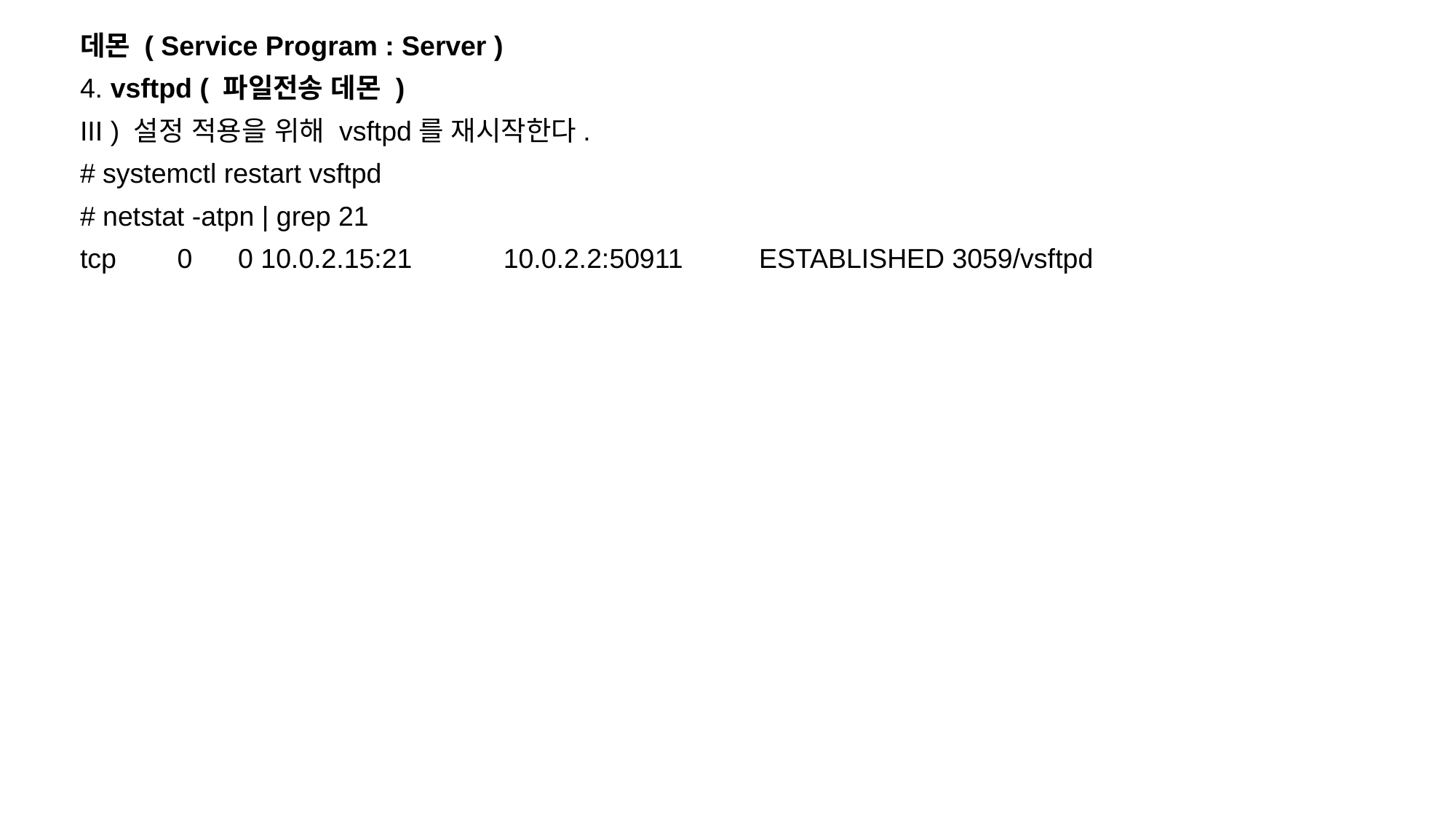

데몬 ( Service Program : Server )
4. vsftpd ( 파일전송 데몬 )
III ) 설정 적용을 위해 vsftpd를 재시작한다.
# systemctl restart vsftpd
# netstat -atpn | grep 21
tcp        0      0 10.0.2.15:21            10.0.2.2:50911          ESTABLISHED 3059/vsftpd